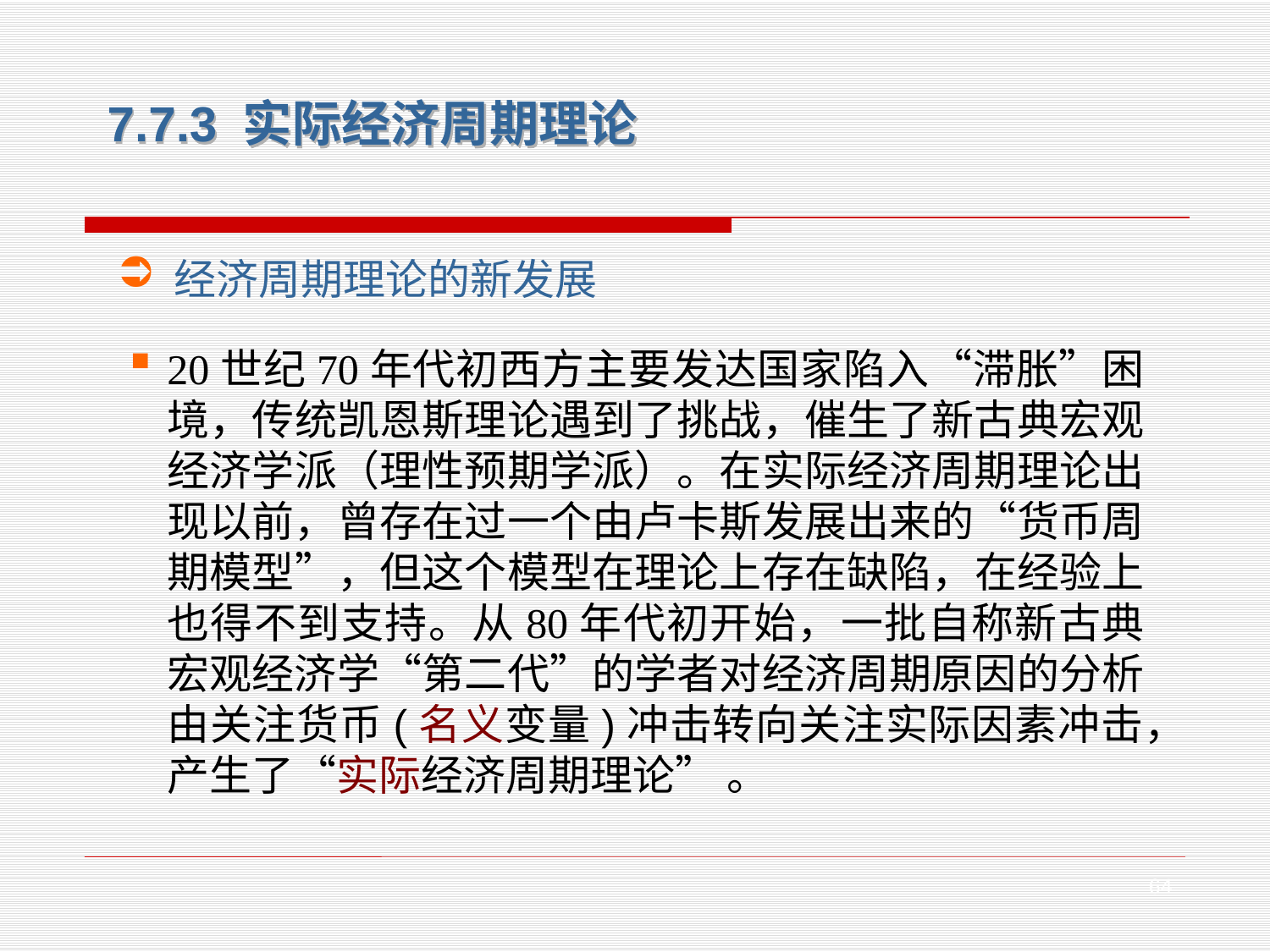

7.7.3 实际经济周期理论
 经济周期理论的新发展
20世纪70年代初西方主要发达国家陷入“滞胀”困境，传统凯恩斯理论遇到了挑战，催生了新古典宏观经济学派（理性预期学派）。在实际经济周期理论出现以前，曾存在过一个由卢卡斯发展出来的“货币周期模型”，但这个模型在理论上存在缺陷，在经验上也得不到支持。从80年代初开始，一批自称新古典宏观经济学“第二代”的学者对经济周期原因的分析由关注货币(名义变量)冲击转向关注实际因素冲击，产生了“实际经济周期理论” 。
64